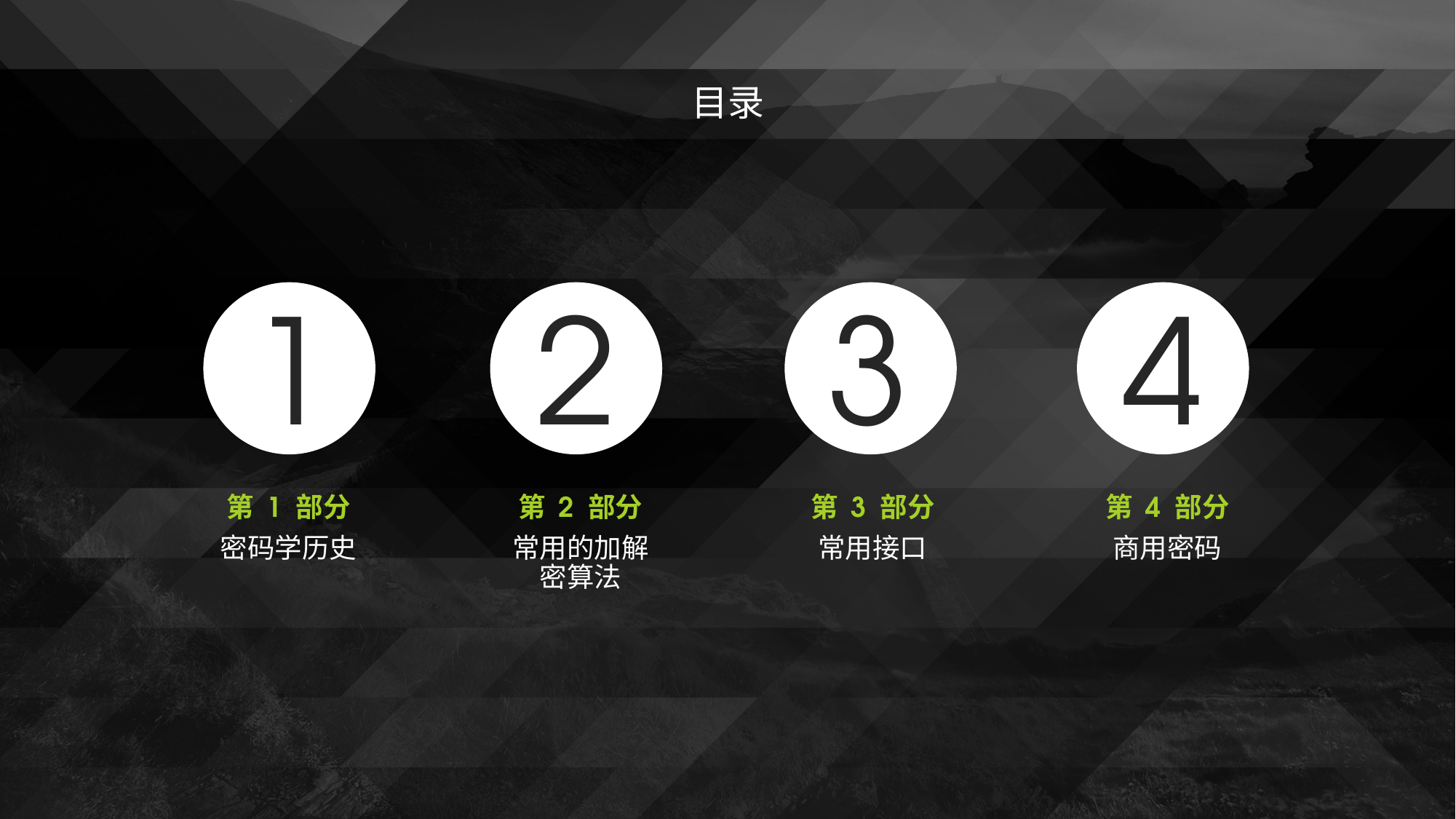

目录
1
2
3
4
第 1 部分
第 2 部分
第 3 部分
第 4 部分
密码学历史
常用的加解密算法
常用接口
商用密码